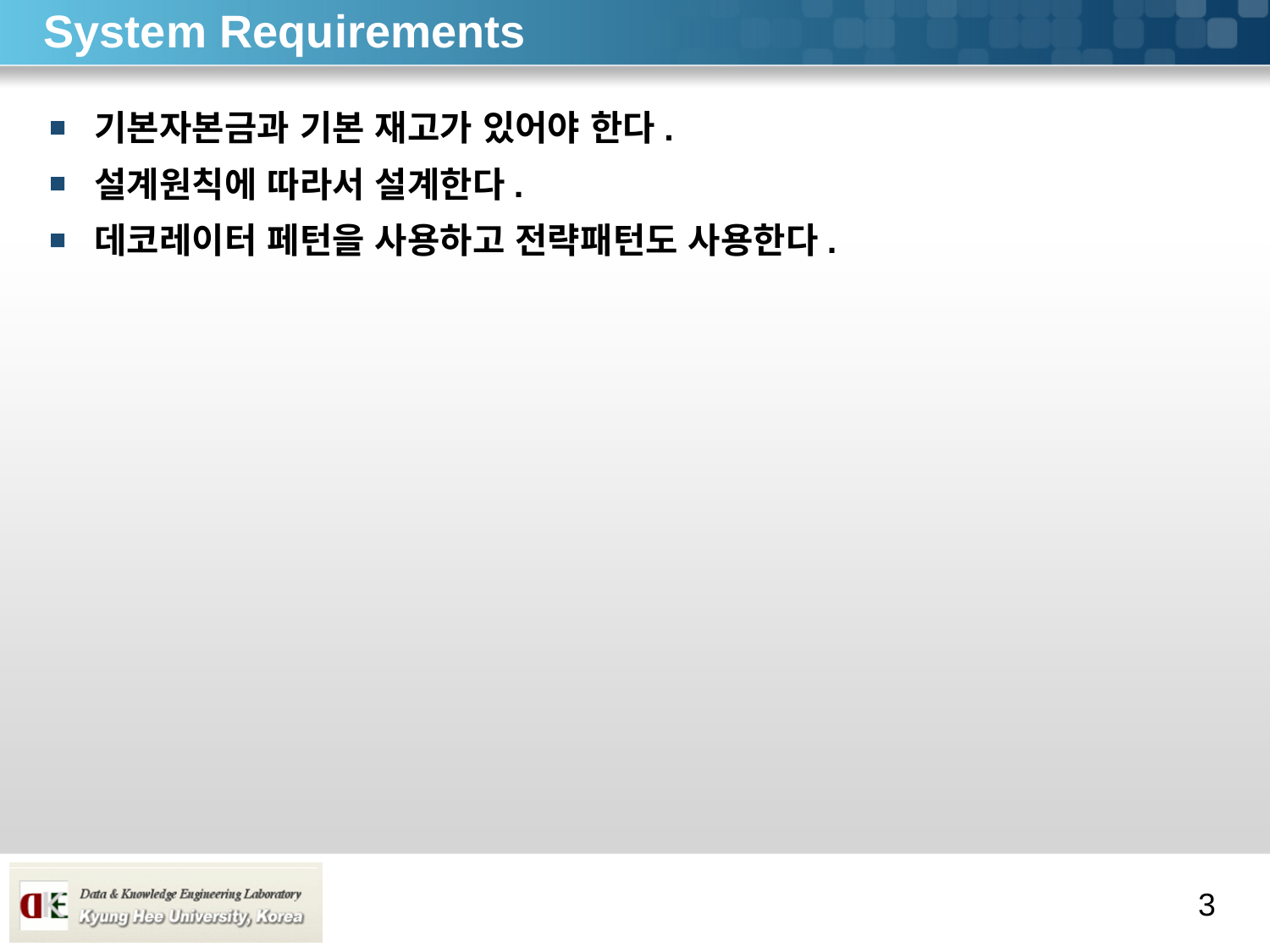

# System Requirements
기본자본금과 기본 재고가 있어야 한다.
설계원칙에 따라서 설계한다.
데코레이터 페턴을 사용하고 전략패턴도 사용한다.